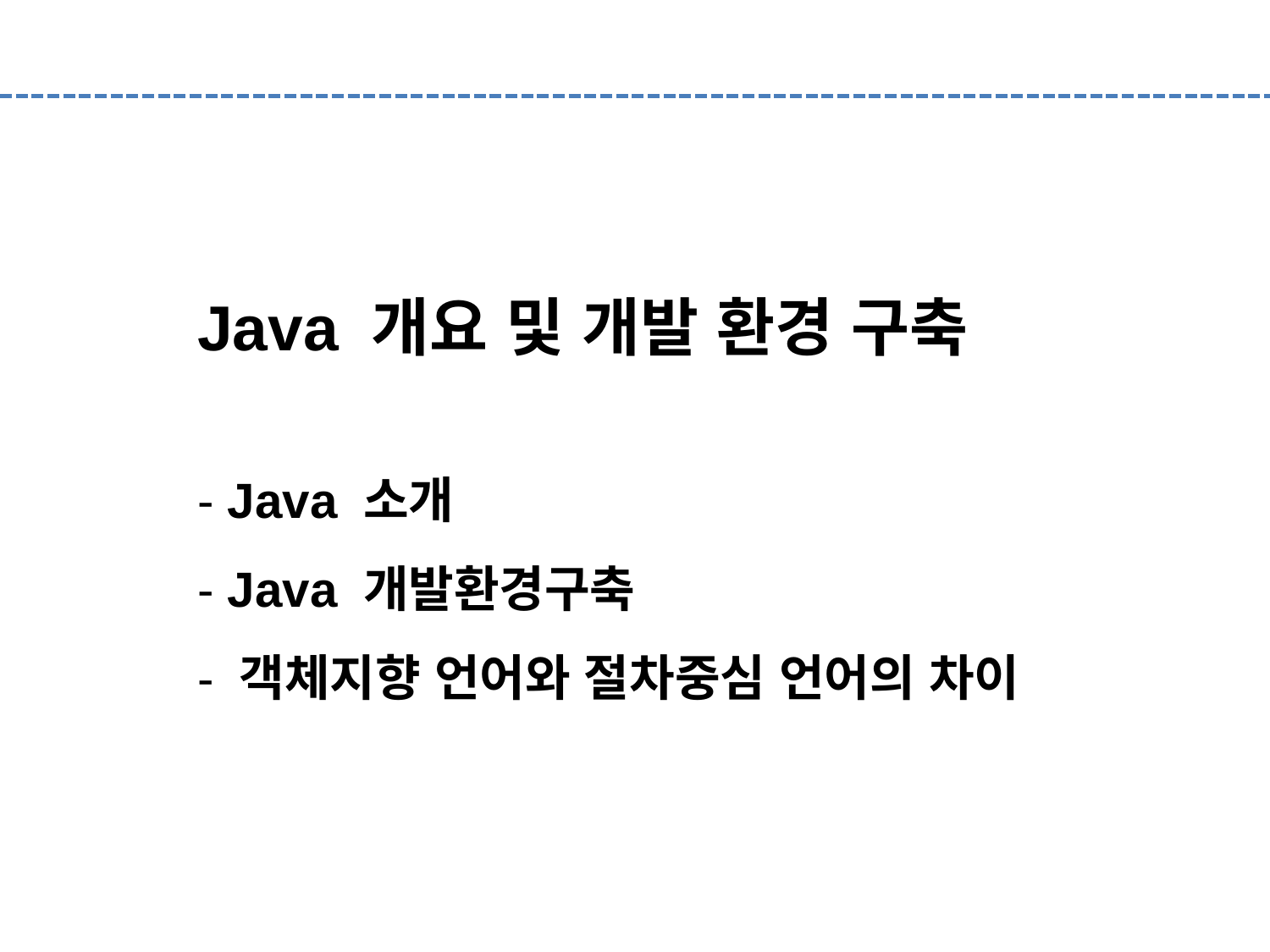

Java 개요 및 개발 환경 구축

- Java 소개
- Java 개발환경구축
- 객체지향 언어와 절차중심 언어의 차이